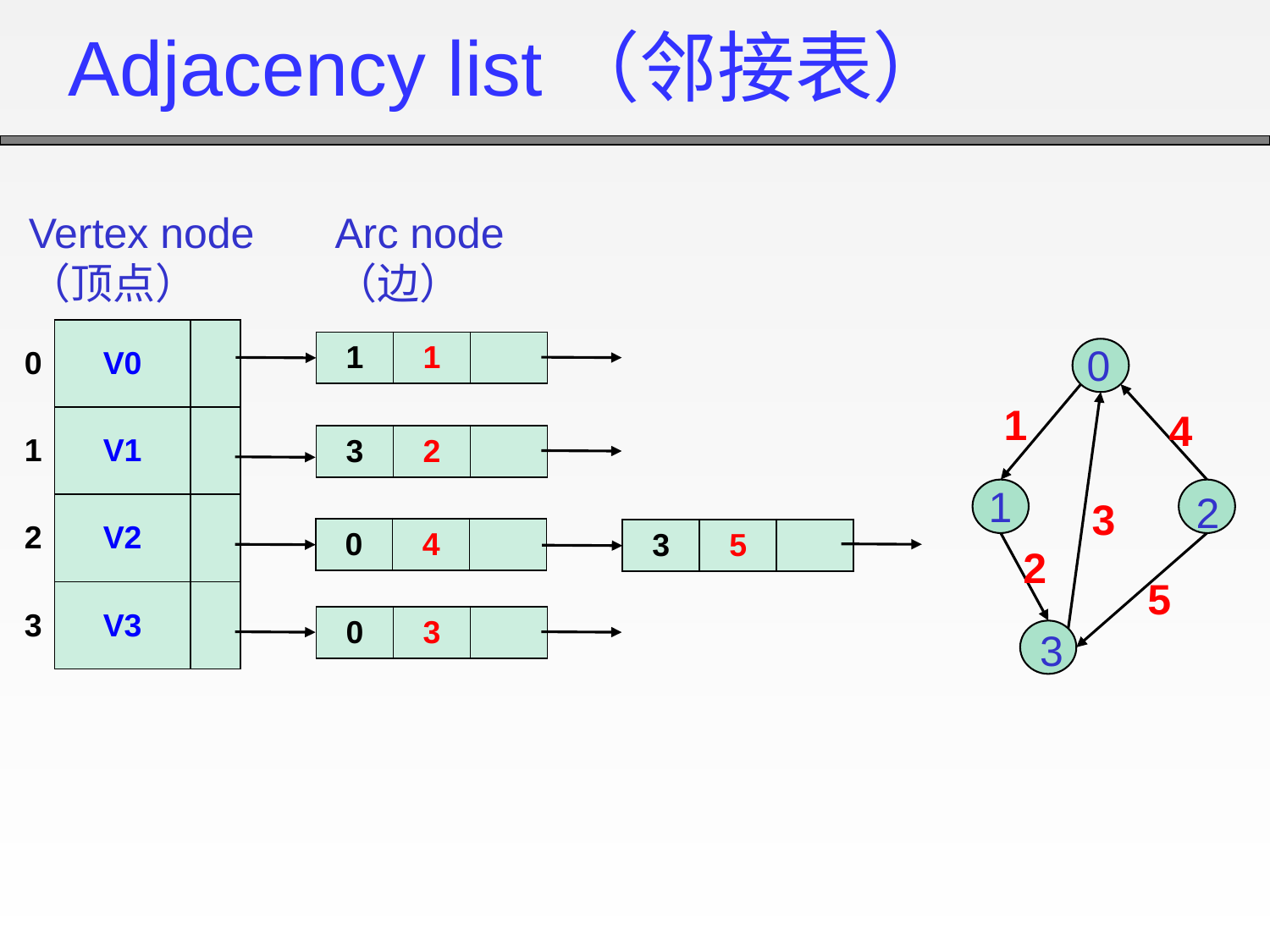

# Adjacency list（邻接表）
Vertex node
（顶点）
Arc node
（边）
| 0 | V0 |  |
| --- | --- | --- |
| 1 | V1 |  |
| 2 | V2 |  |
| 3 | V3 |  |
| 1 | 1 |  |
| --- | --- | --- |
0

1
4
| 3 | 2 |  |
| --- | --- | --- |
1

2
3
| 0 | 4 |  |
| --- | --- | --- |
| 3 | 5 |  |
| --- | --- | --- |
2
5
| 0 | 3 |  |
| --- | --- | --- |
3

9